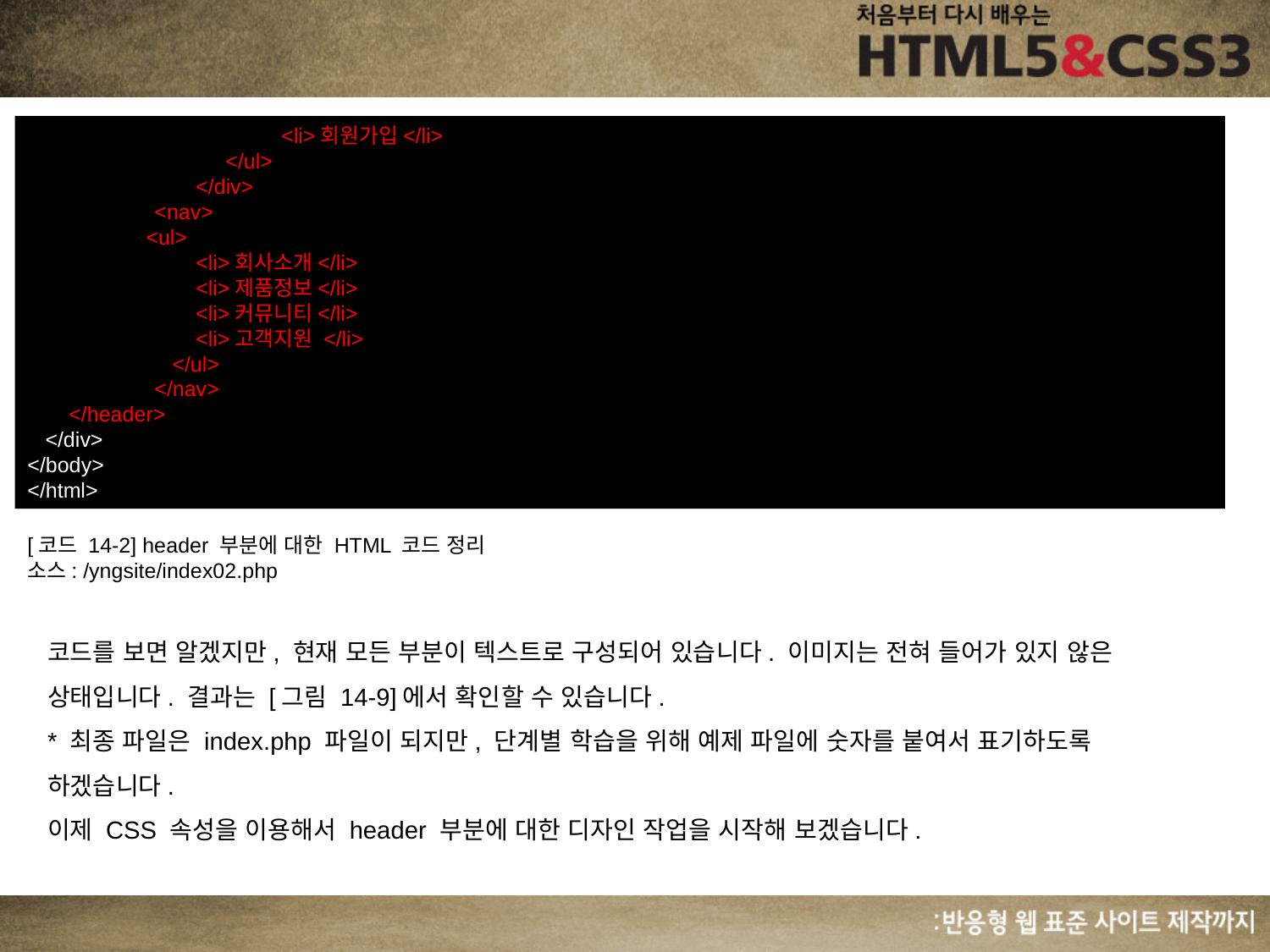

<li>회원가입</li>
	            </ul>
	       </div>
	<nav>
                    <ul>
	       <li>회사소개</li>
	       <li>제품정보</li>
	       <li>커뮤니티</li>
	       <li>고객지원 </li>
	   </ul>
	</nav>
       </header>
   </div>
</body>
</html>
[코드 14-2] header 부분에 대한 HTML 코드 정리
소스: /yngsite/index02.php
코드를 보면 알겠지만, 현재 모든 부분이 텍스트로 구성되어 있습니다. 이미지는 전혀 들어가 있지 않은 상태입니다. 결과는 [그림 14-9]에서 확인할 수 있습니다.
* 최종 파일은 index.php 파일이 되지만, 단계별 학습을 위해 예제 파일에 숫자를 붙여서 표기하도록 하겠습니다.
이제 CSS 속성을 이용해서 header 부분에 대한 디자인 작업을 시작해 보겠습니다.